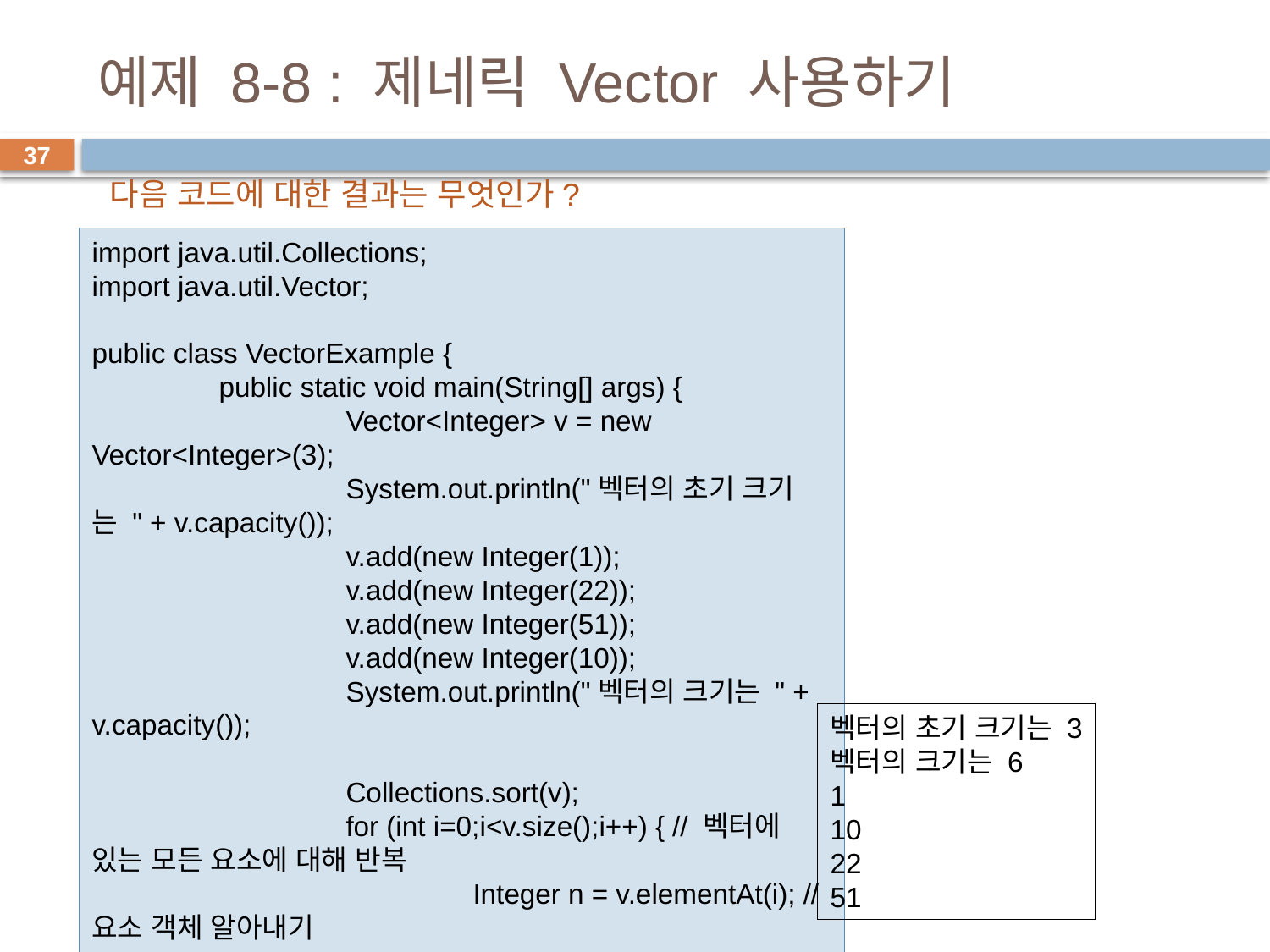

# 예제 8-8 : 제네릭 Vector 사용하기
37
다음 코드에 대한 결과는 무엇인가?
import java.util.Collections;
import java.util.Vector;

public class VectorExample {
	public static void main(String[] args) {
		Vector<Integer> v = new Vector<Integer>(3);
		System.out.println("벡터의 초기 크기는 " + v.capacity());
		v.add(new Integer(1));
		v.add(new Integer(22));
		v.add(new Integer(51));
		v.add(new Integer(10));
		System.out.println("벡터의 크기는 " + v.capacity());

		Collections.sort(v);
		for (int i=0;i<v.size();i++) { // 벡터에 있는 모든 요소에 대해 반복
			Integer n = v.elementAt(i); // 요소 객체 알아내기
			System.out.println(n.toString());
		}
	}
}
벡터의 초기 크기는 3
벡터의 크기는 6
1
10
22
51